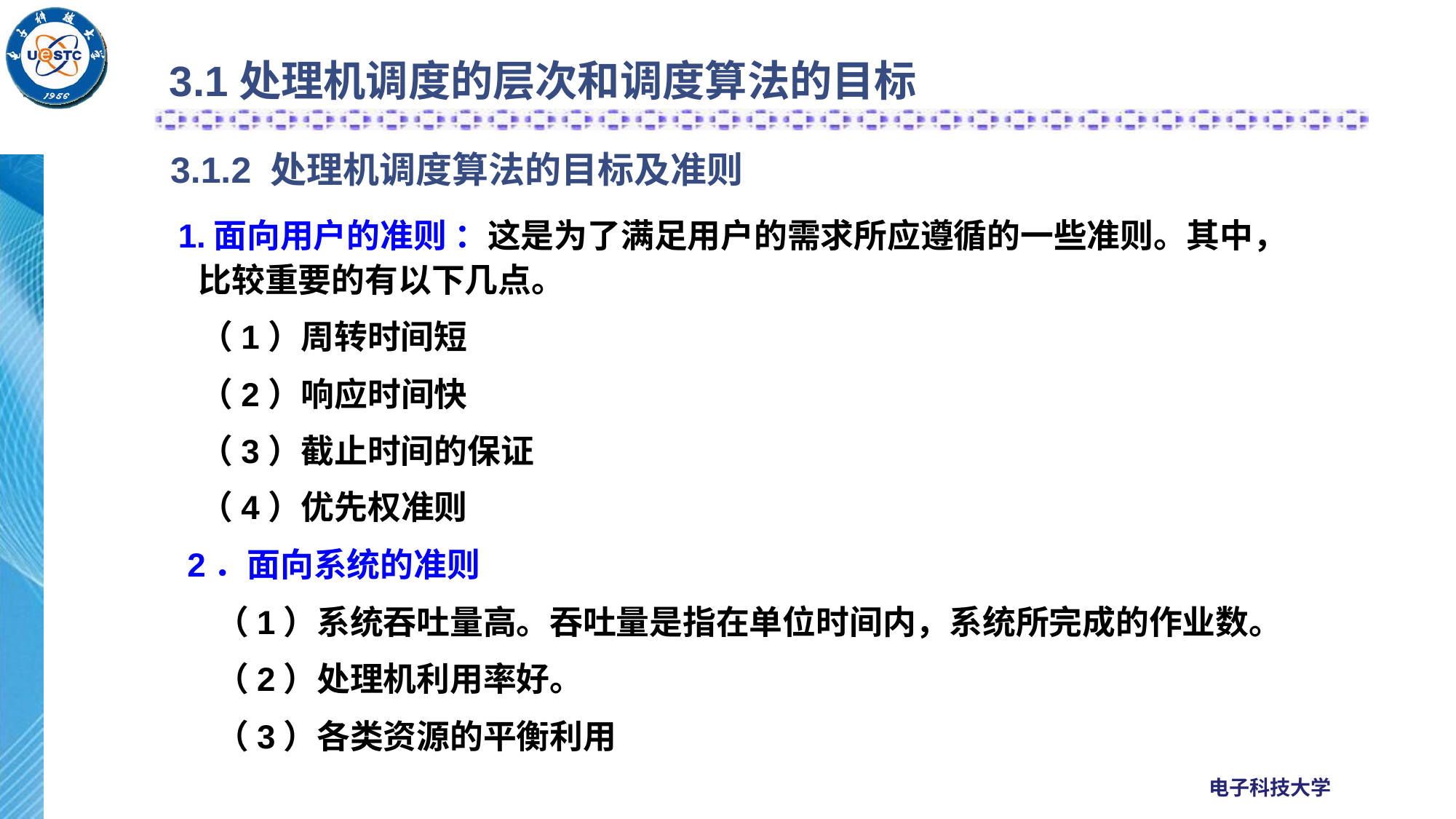

3.1处理机调度的层次和调度算法的目标
# 3.1.2 处理机调度算法的目标及准则
1.面向用户的准则 ：这是为了满足用户的需求所应遵循的一些准则。其中，比较重要的有以下几点。
（1）周转时间短
（2）响应时间快
（3）截止时间的保证
（4）优先权准则
 2．面向系统的准则
 （1）系统吞吐量高。吞吐量是指在单位时间内，系统所完成的作业数。
 （2）处理机利用率好。
 （3）各类资源的平衡利用